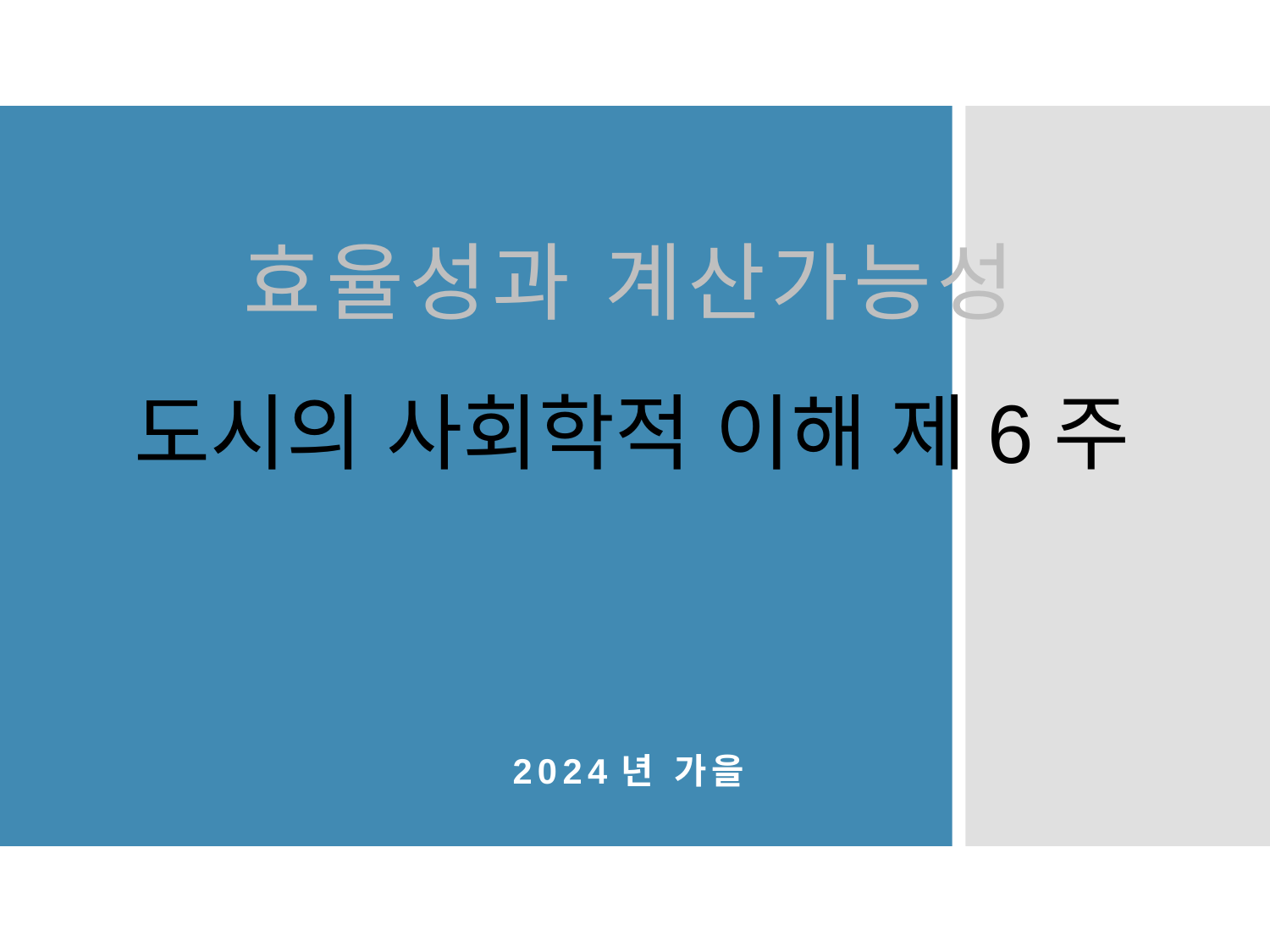

# 효율성과 계산가능성 도시의 사회학적 이해 제6주

2024년 가을